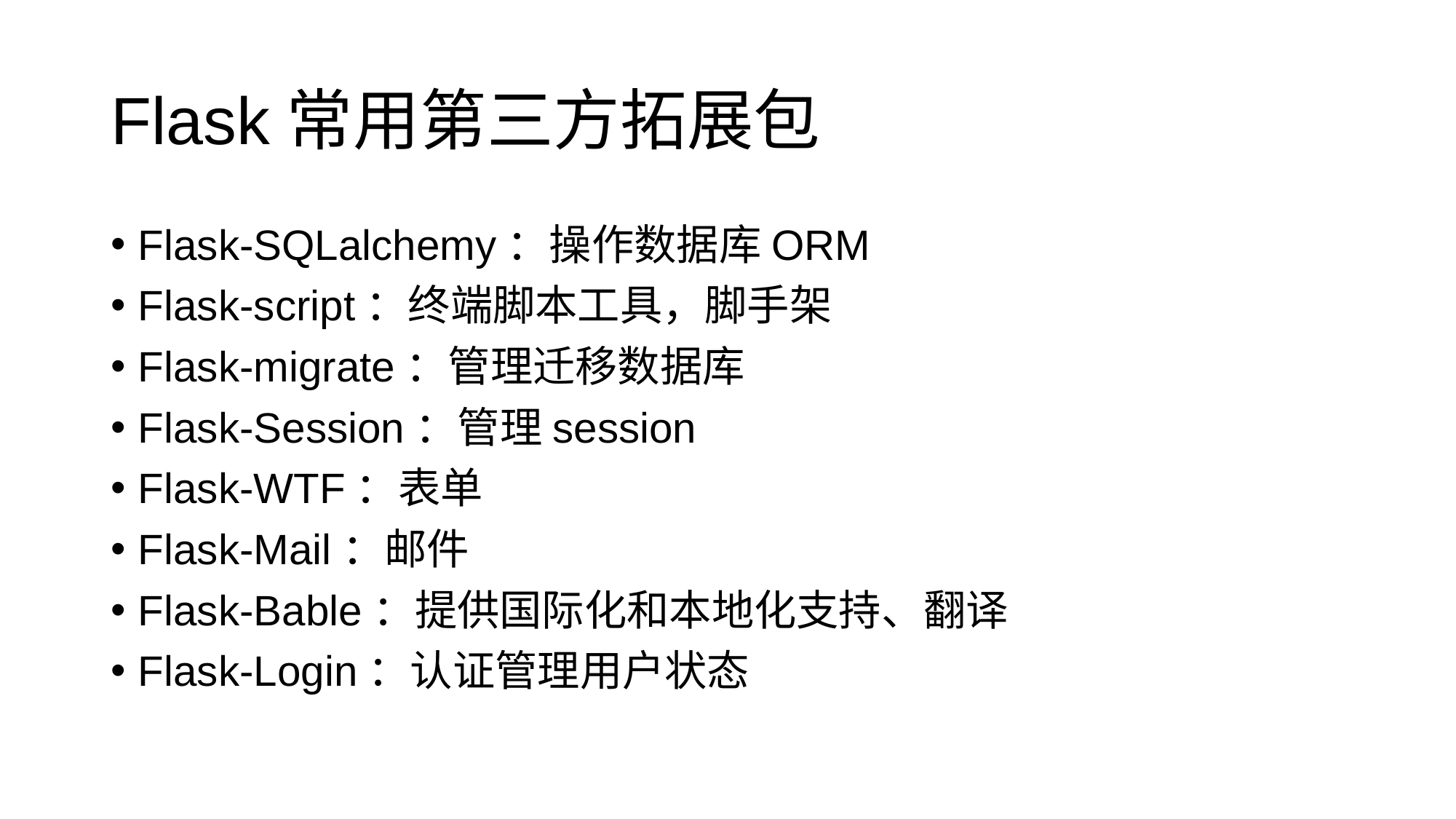

# Flask常用第三方拓展包
Flask-SQLalchemy：操作数据库ORM
Flask-script：终端脚本工具，脚手架
Flask-migrate：管理迁移数据库
Flask-Session：管理session
Flask-WTF：表单
Flask-Mail：邮件
Flask-Bable：提供国际化和本地化支持、翻译
Flask-Login：认证管理用户状态